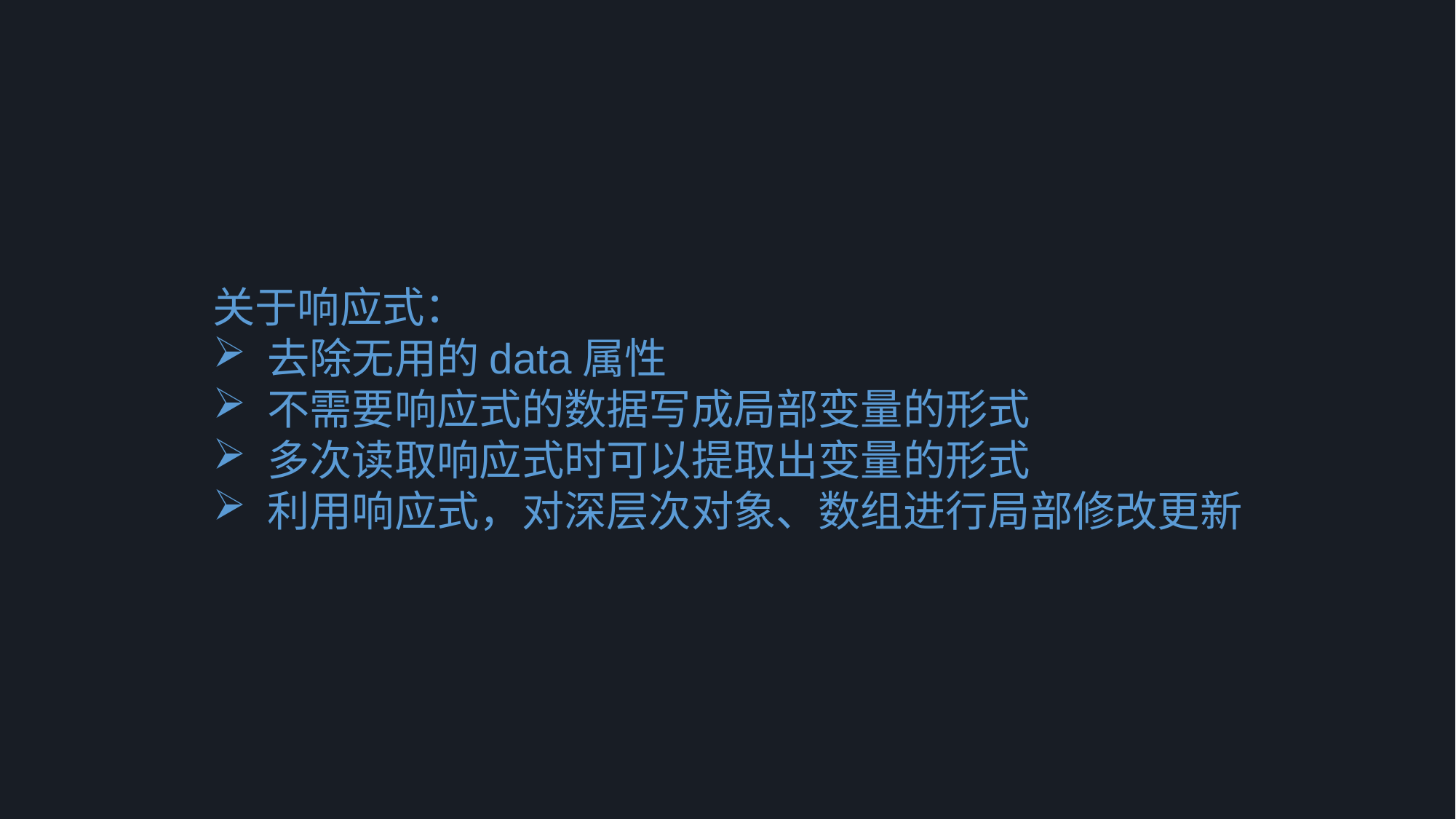

关于响应式：
去除无用的data属性
不需要响应式的数据写成局部变量的形式
多次读取响应式时可以提取出变量的形式
利用响应式，对深层次对象、数组进行局部修改更新